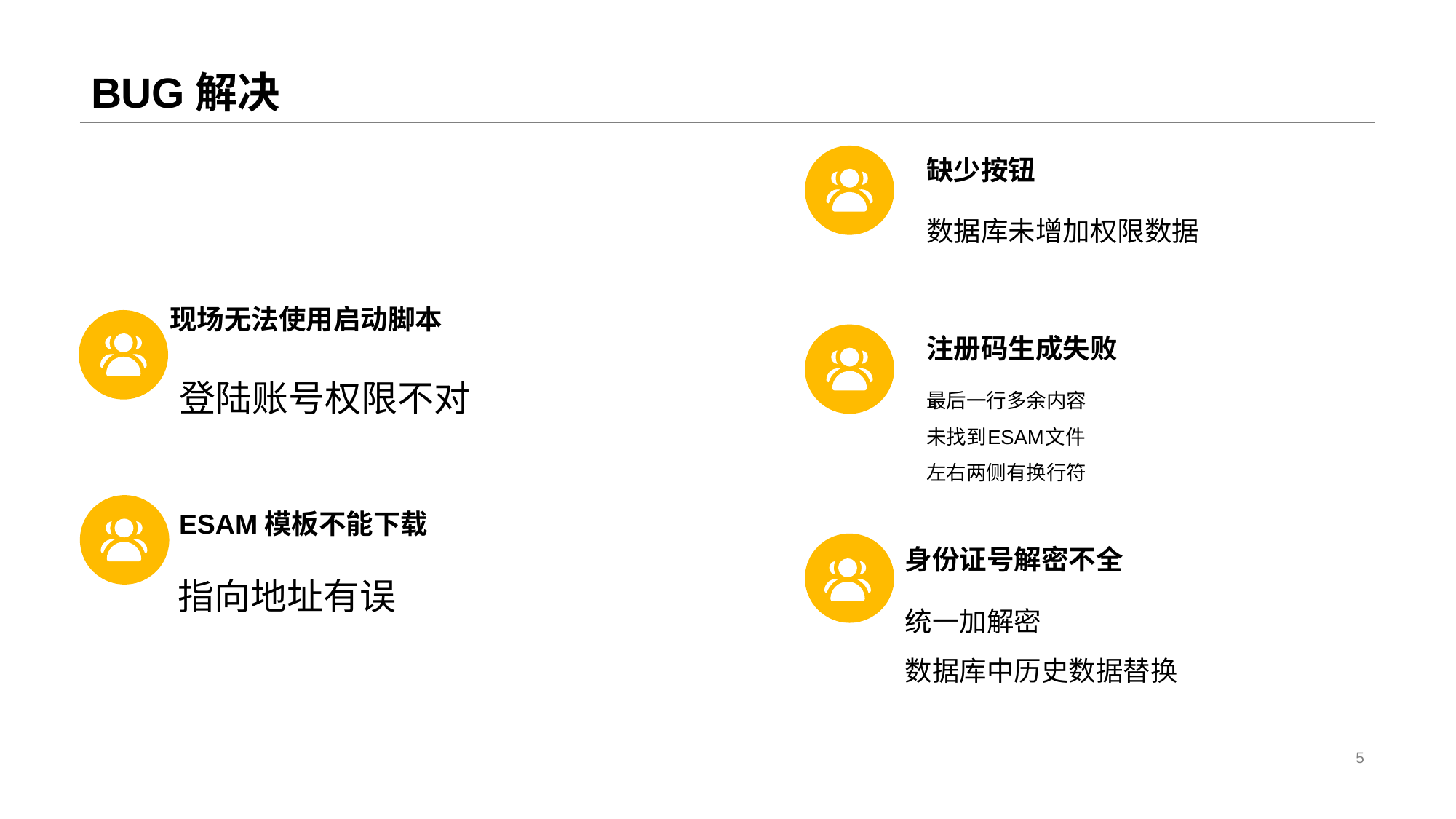

# BUG解决

缺少按钮
数据库未增加权限数据
APP标识不通过类型可以重复

注册码生成失败
最后一行多余内容
未找到ESAM文件
左右两侧有换行符

统一加解密
数据库中历史数据替换

现场无法使用启动脚本

登陆账号权限不对
ESAM模板不能下载

身份证号解密不全
指向地址有误
5